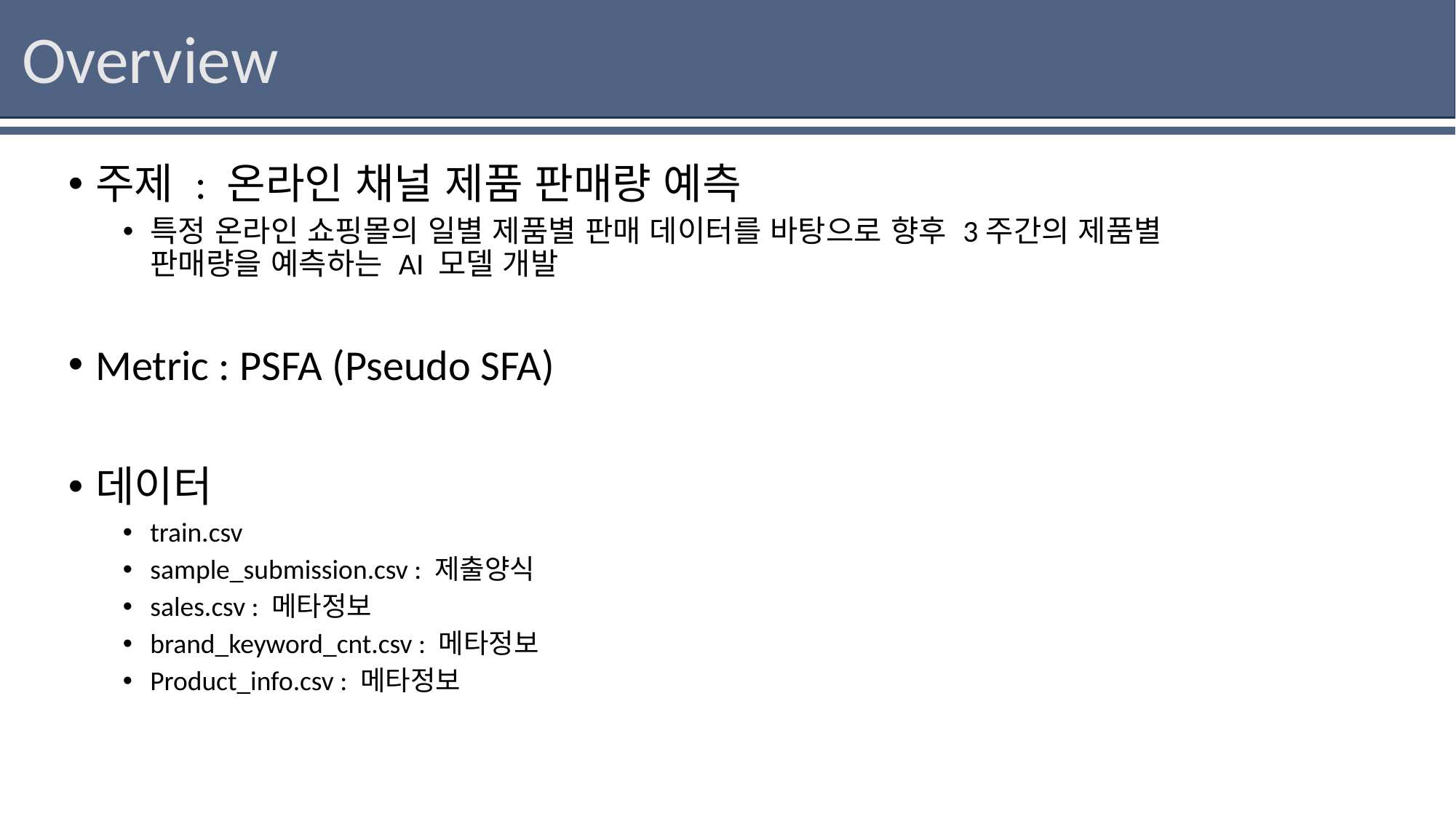

# Overview
주제 : 온라인 채널 제품 판매량 예측
특정 온라인 쇼핑몰의 일별 제품별 판매 데이터를 바탕으로 향후 3주간의 제품별 판매량을 예측하는 AI 모델 개발

Metric : PSFA (Pseudo SFA)

데이터
train.csv
sample_submission.csv : 제출양식
sales.csv : 메타정보
brand_keyword_cnt.csv : 메타정보
Product_info.csv : 메타정보